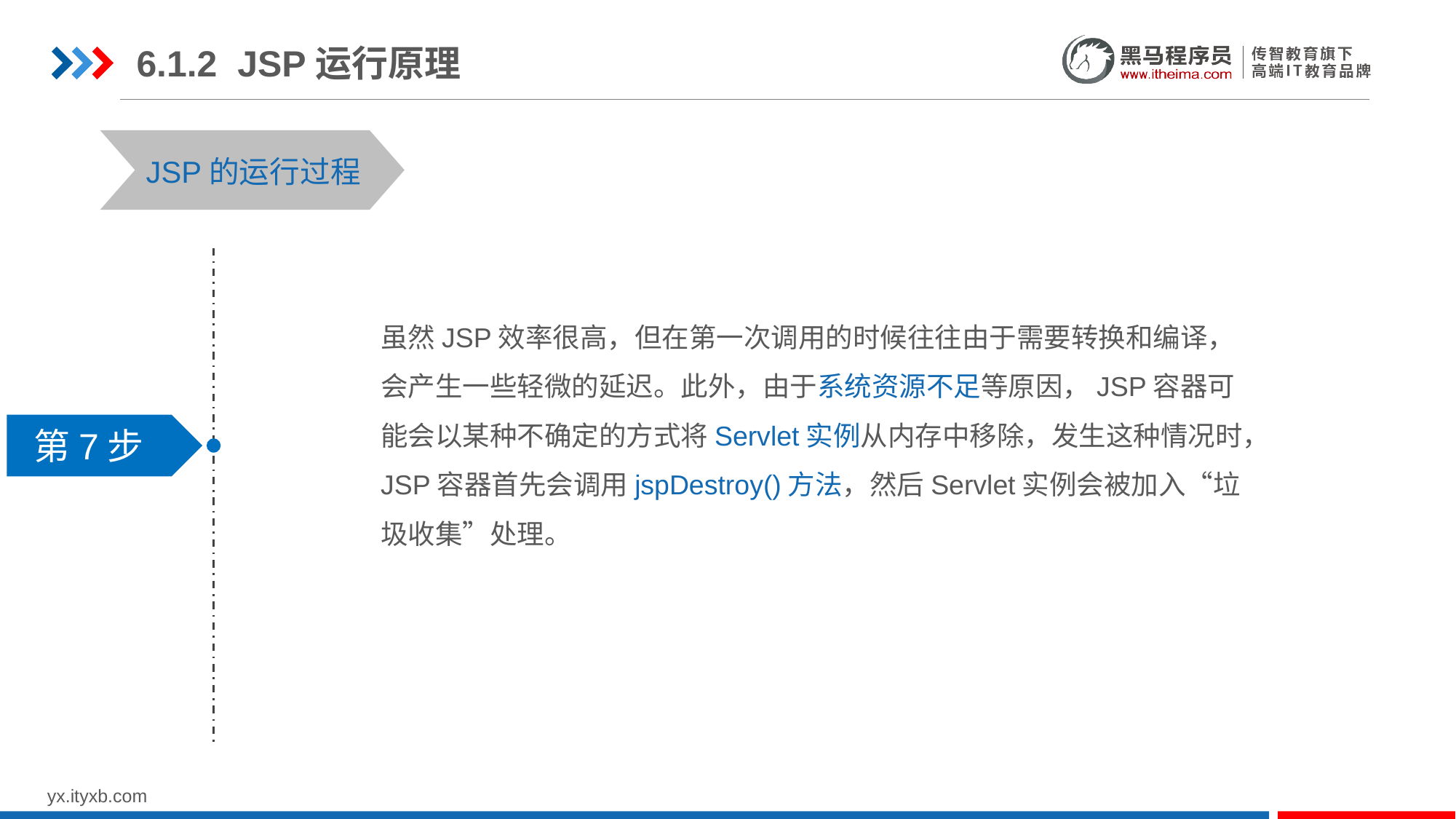

6.1.2  JSP运行原理

JSP的运行过程
虽然JSP效率很高，但在第一次调用的时候往往由于需要转换和编译，会产生一些轻微的延迟。此外，由于系统资源不足等原因，JSP容器可能会以某种不确定的方式将Servlet实例从内存中移除，发生这种情况时，JSP容器首先会调用jspDestroy()方法，然后Servlet实例会被加入“垃圾收集”处理。

第7步